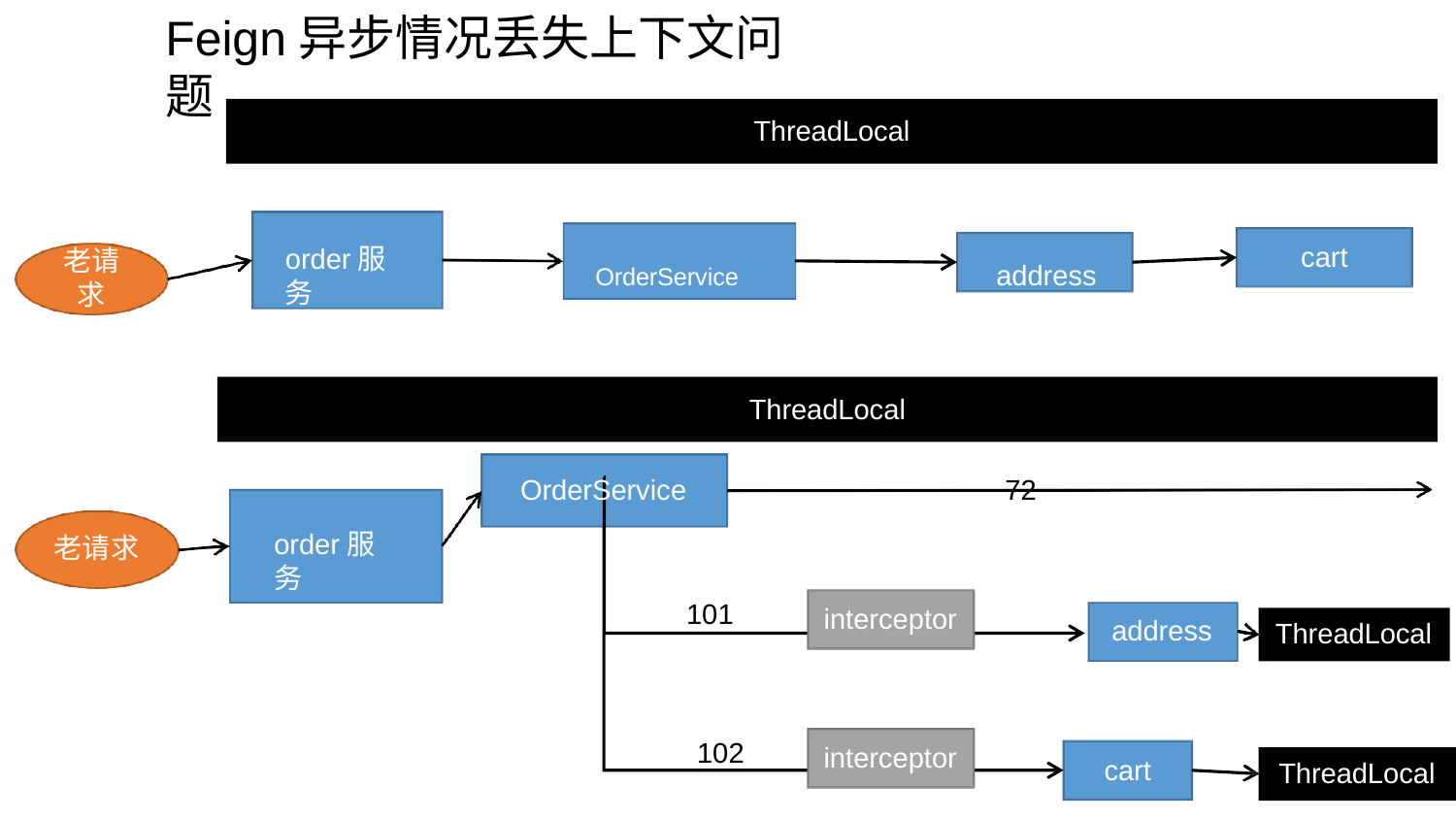

# Feign异步情况丢失上下文问题

ThreadLocal

cart

order服务
老请 求
OrderService	address

ThreadLocal

OrderService	72

order服务
老请求

interceptor
101

address
ThreadLocal

interceptor
102

cart

ThreadLocal